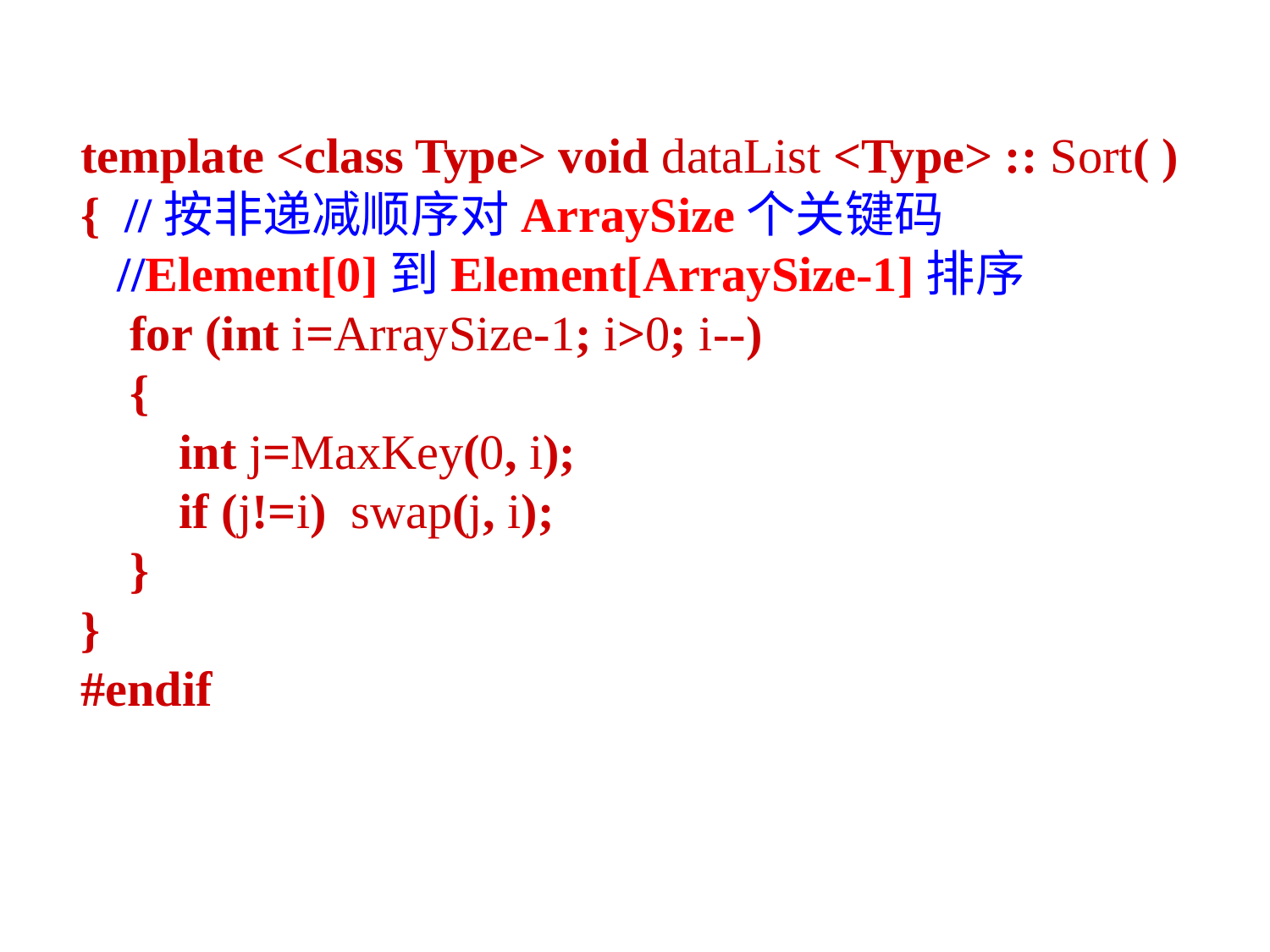

template <class Type> void dataList <Type> :: Sort( )
{  //按非递减顺序对ArraySize个关键码
   //Element[0]到Element[ArraySize-1]排序
    for (int i=ArraySize-1; i>0; i--)
    {
        int j=MaxKey(0, i);
        if (j!=i)  swap(j, i);
    }
}
#endif
50